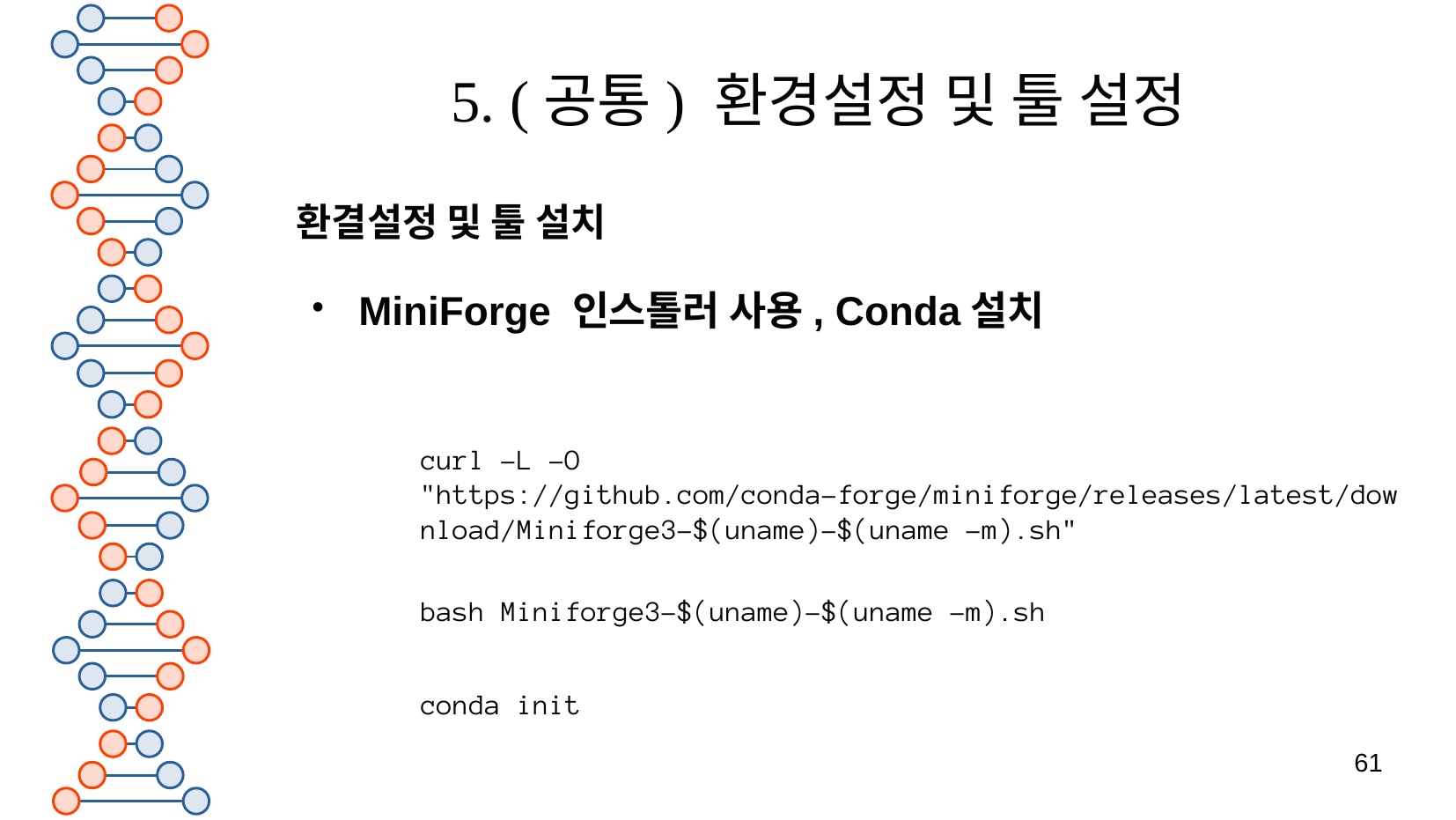

# 5. (공통) 환경설정 및 툴 설정
환결설정 및 툴 설치
MiniForge 인스톨러 사용, Conda설치

curl -L -O "https://github.com/conda-forge/miniforge/releases/latest/download/Miniforge3-$(uname)-$(uname -m).sh"
bash Miniforge3-$(uname)-$(uname -m).sh

conda init
61